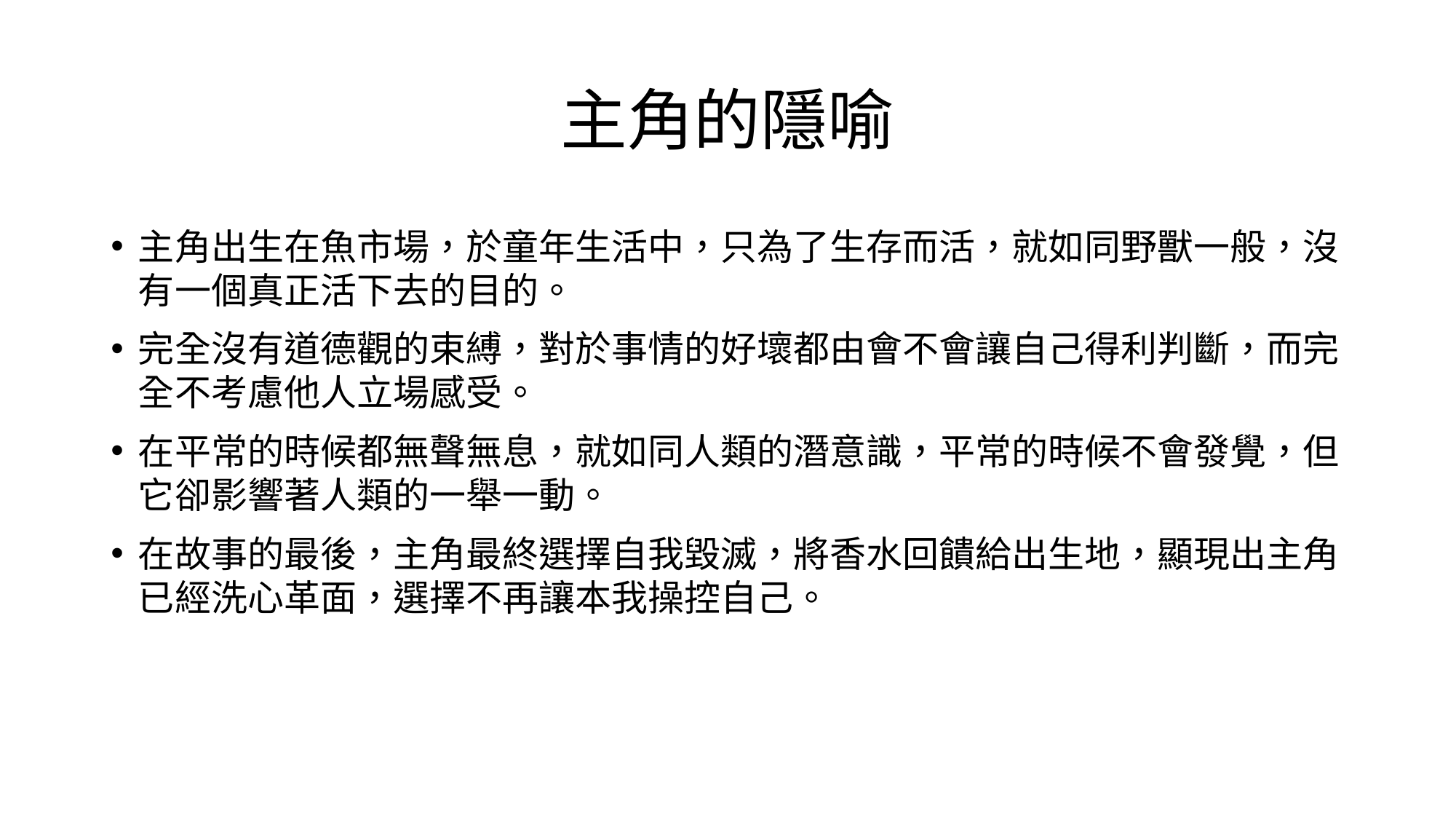

# 主角的隱喻
主角出生在魚市場，於童年生活中，只為了生存而活，就如同野獸一般，沒有一個真正活下去的目的。
完全沒有道德觀的束縛，對於事情的好壞都由會不會讓自己得利判斷，而完全不考慮他人立場感受。
在平常的時候都無聲無息，就如同人類的潛意識，平常的時候不會發覺，但它卻影響著人類的一舉一動。
在故事的最後，主角最終選擇自我毀滅，將香水回饋給出生地，顯現出主角已經洗心革面，選擇不再讓本我操控自己。